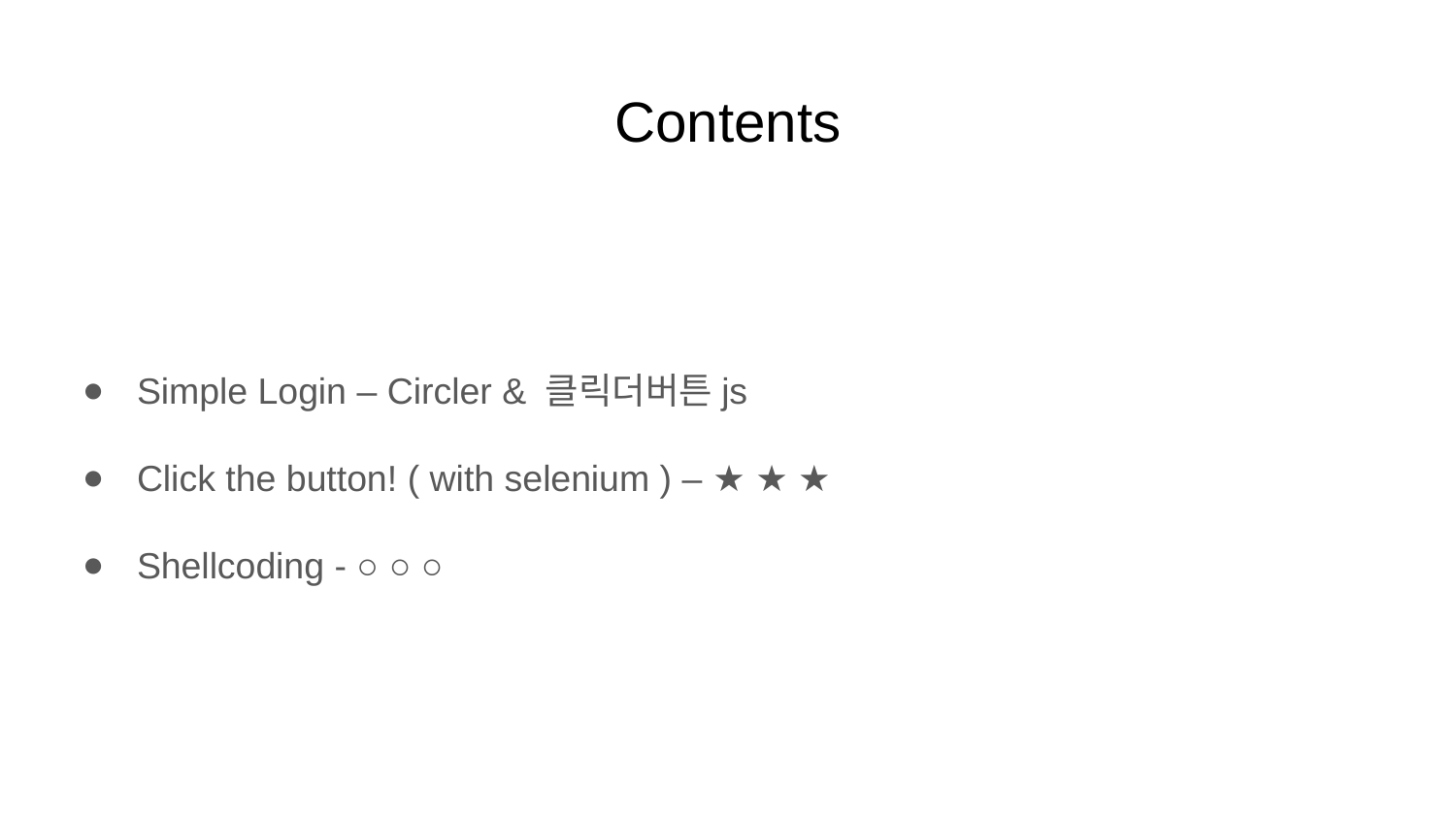

# Contents
Simple Login – Circler & 클릭더버튼js
Click the button! ( with selenium ) – ★ ★ ★
Shellcoding - ○ ○ ○